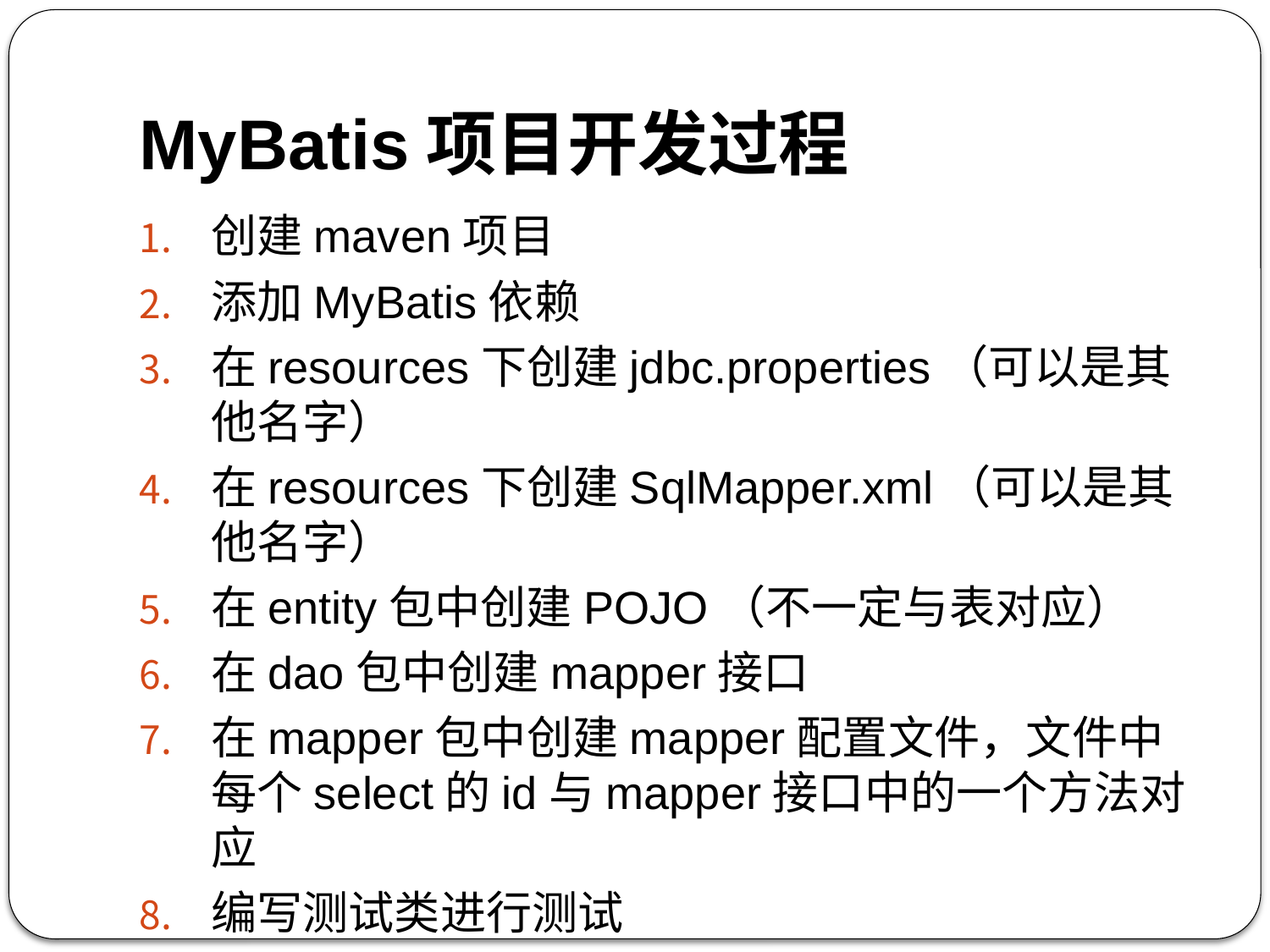

# MyBatis项目开发过程
创建maven项目
添加MyBatis依赖
在resources下创建jdbc.properties（可以是其他名字）
在resources下创建SqlMapper.xml（可以是其他名字）
在entity包中创建POJO（不一定与表对应）
在dao包中创建mapper接口
在mapper包中创建mapper配置文件，文件中每个select的id与mapper接口中的一个方法对应
编写测试类进行测试